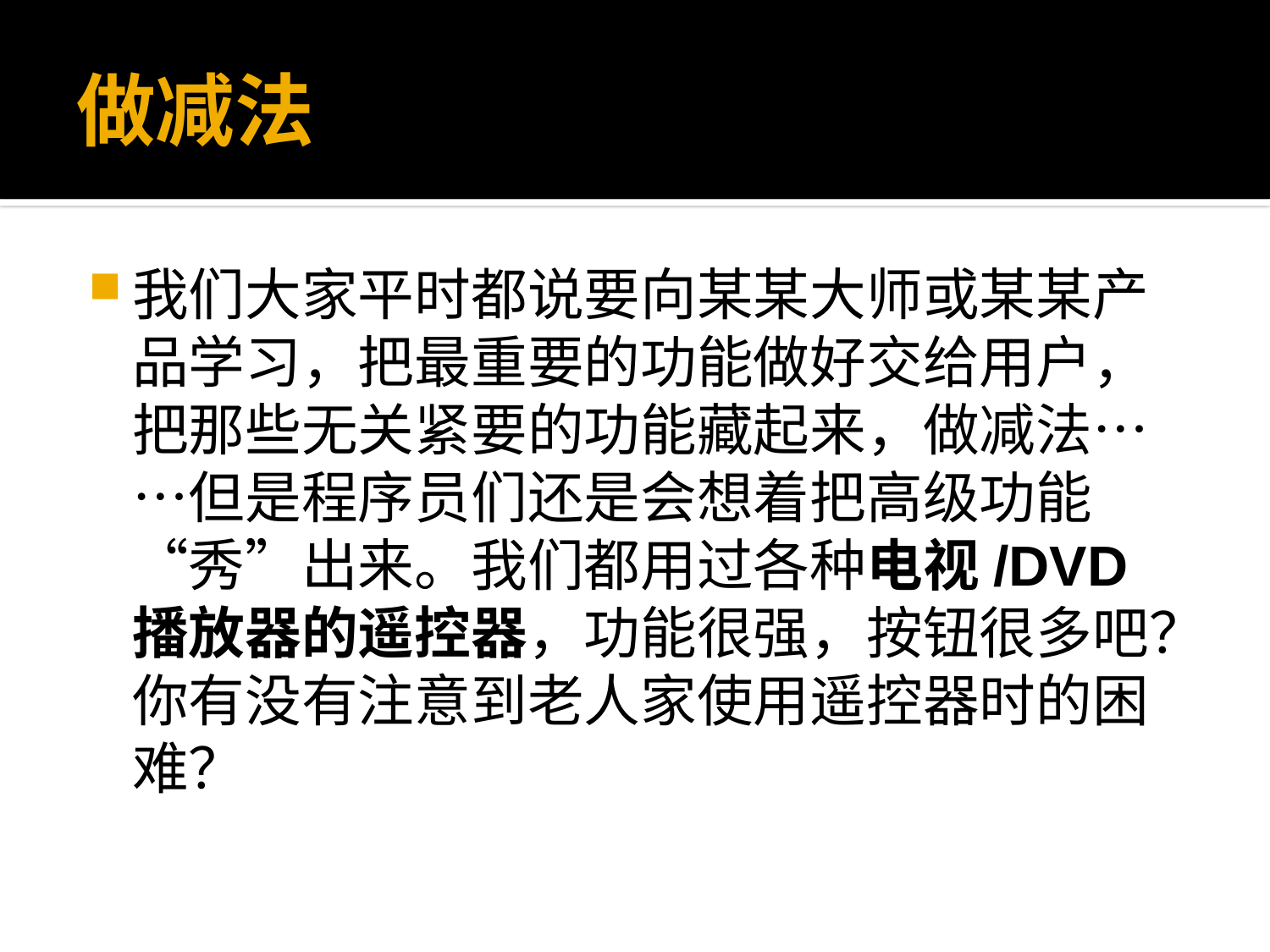

# 做减法
我们大家平时都说要向某某大师或某某产品学习，把最重要的功能做好交给用户，把那些无关紧要的功能藏起来，做减法……但是程序员们还是会想着把高级功能“秀”出来。我们都用过各种电视/DVD播放器的遥控器，功能很强，按钮很多吧？你有没有注意到老人家使用遥控器时的困难？